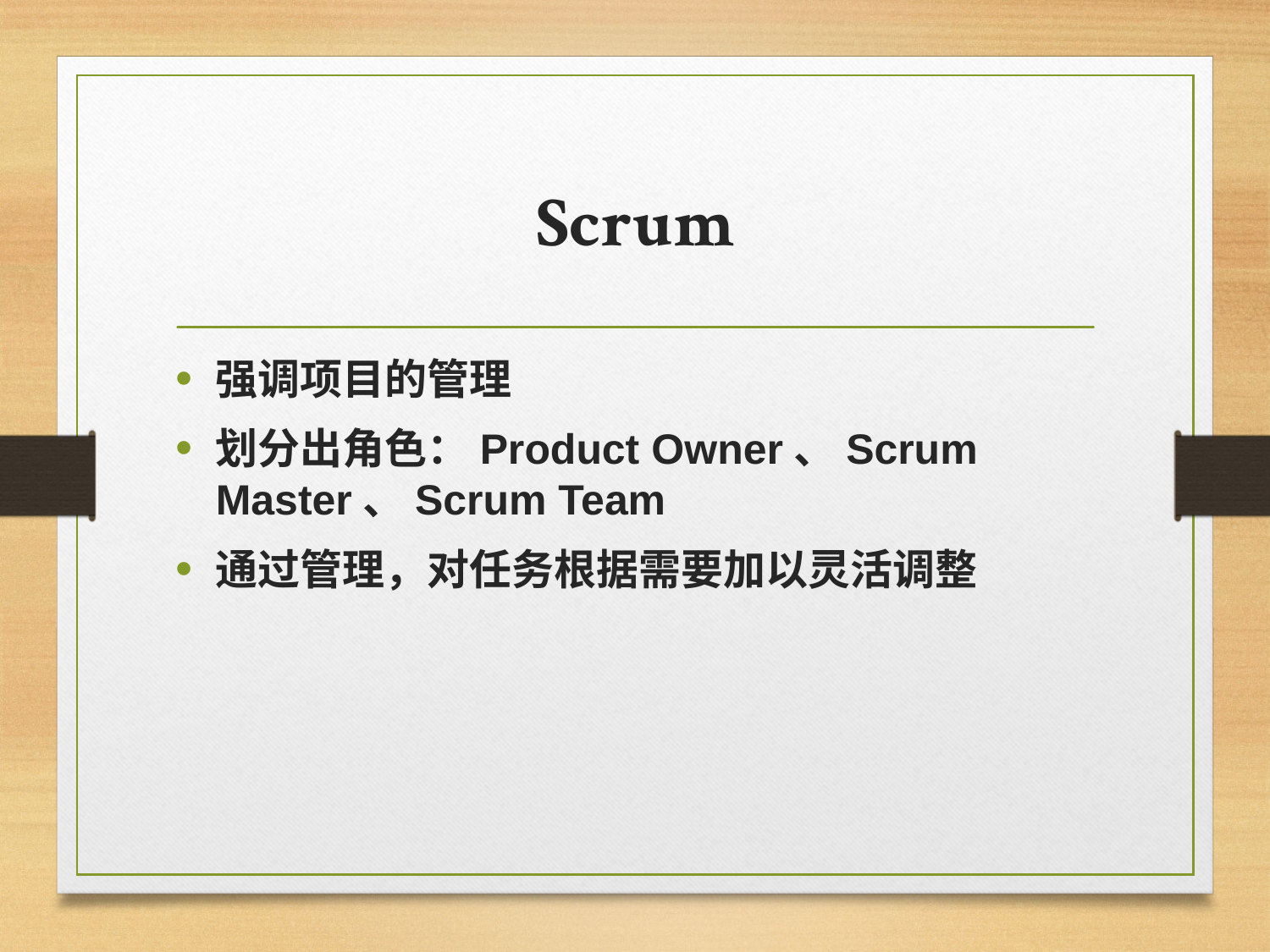

# Scrum
强调项目的管理
划分出角色：Product Owner、Scrum Master、Scrum Team
通过管理，对任务根据需要加以灵活调整